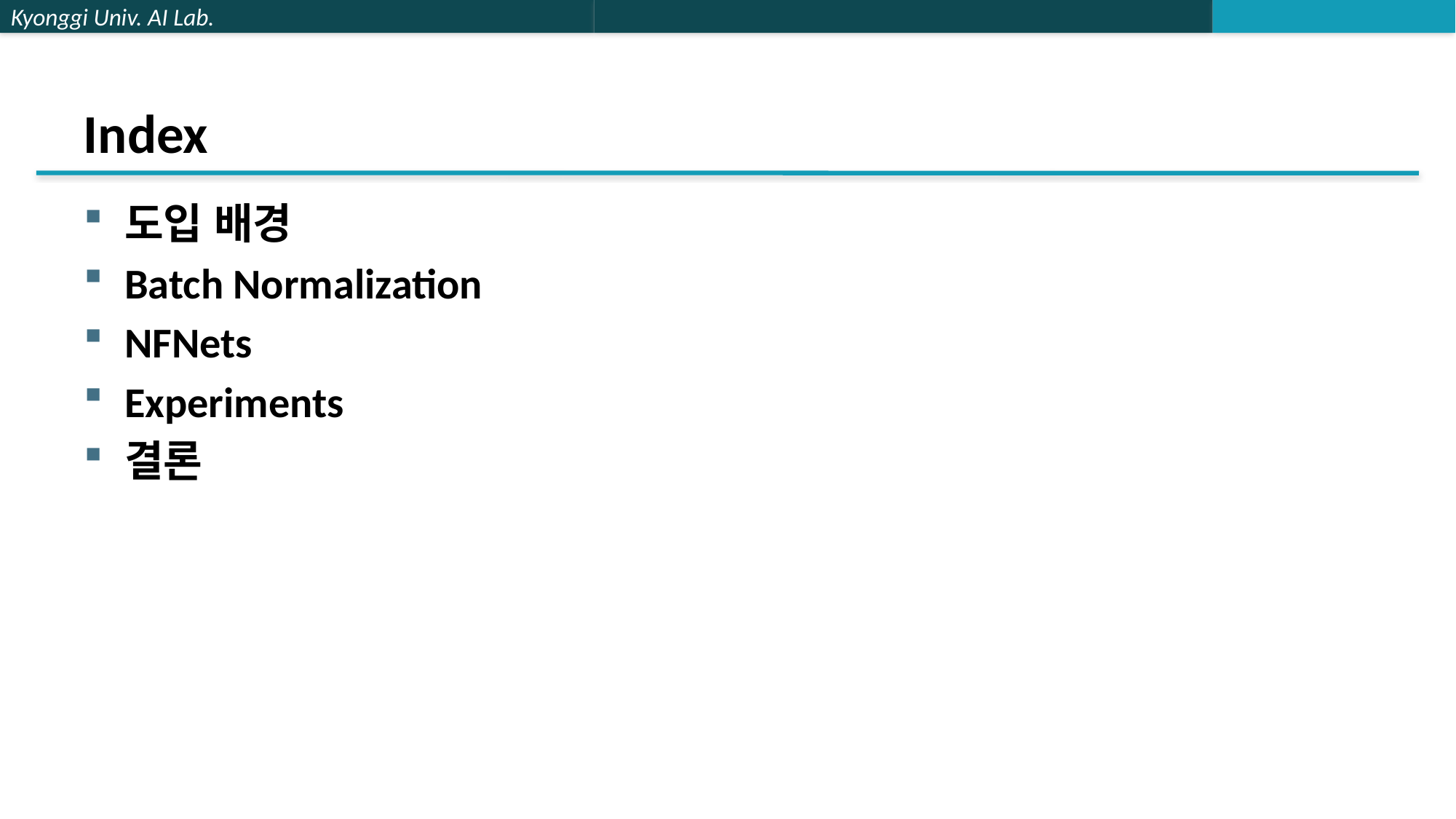

# Index
도입 배경
Batch Normalization
NFNets
Experiments
결론